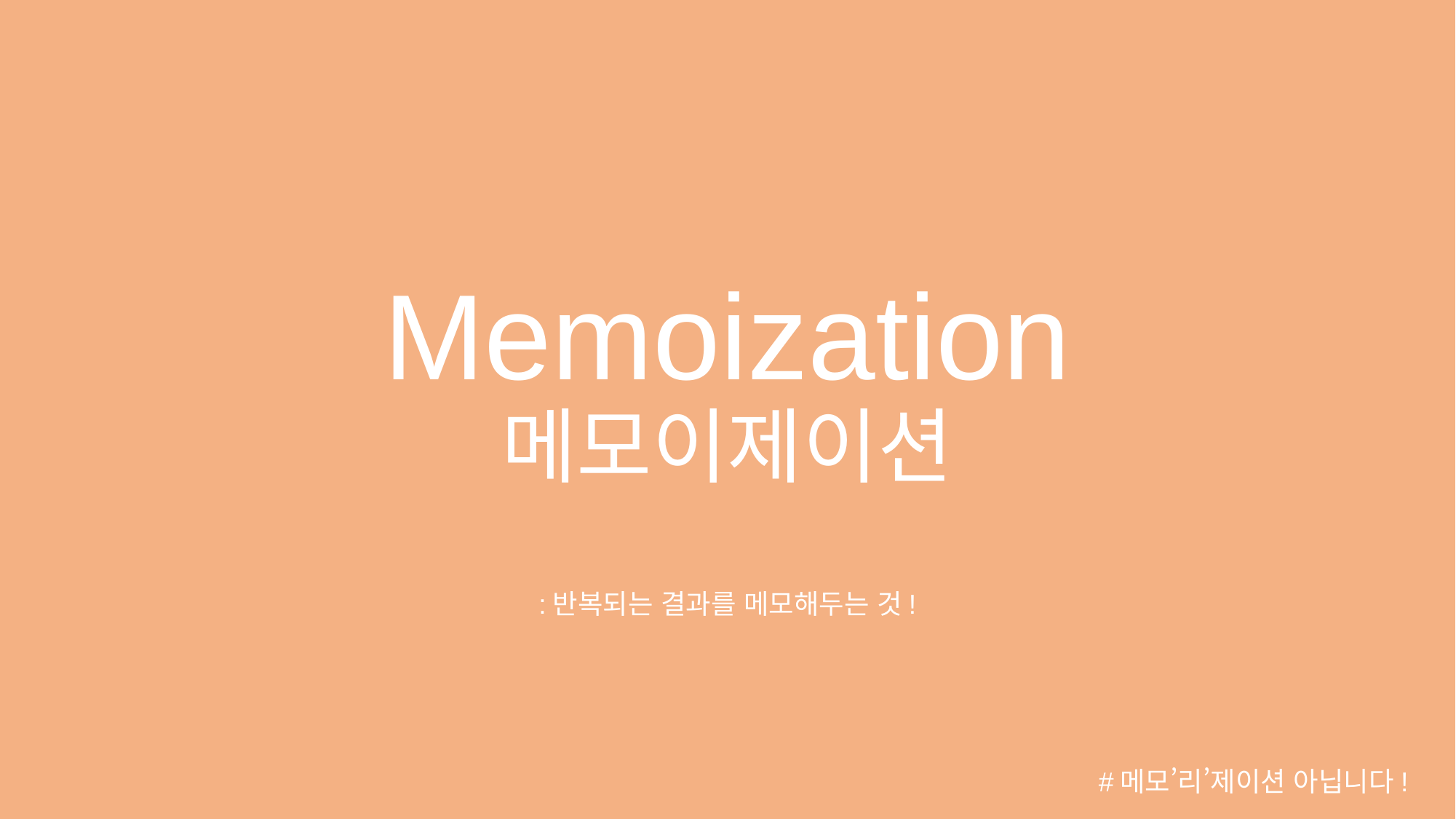

Memoization
메모이제이션

:반복되는 결과를 메모해두는 것!
#메모’리’제이션 아닙니다!